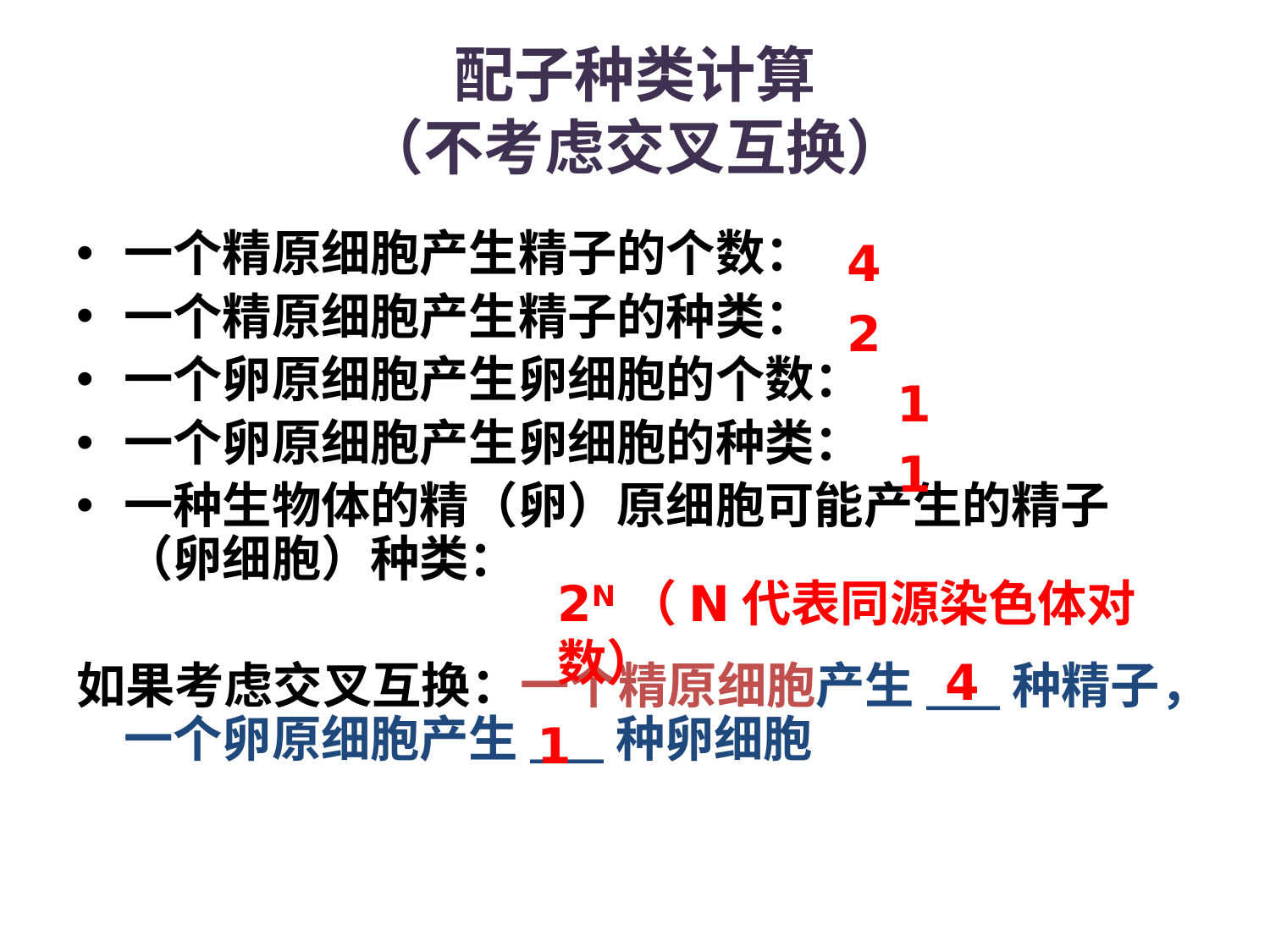

一个精原细胞产生精子的个数：
一个精原细胞产生精子的种类：
一个卵原细胞产生卵细胞的个数：
一个卵原细胞产生卵细胞的种类：
一种生物体的精（卵）原细胞可能产生的精子（卵细胞）种类：

如果考虑交叉互换：一个精原细胞产生___种精子，一个卵原细胞产生___种卵细胞
配子种类计算
（不考虑交叉互换）
4
2
1
1
2N（N代表同源染色体对数）
4
1